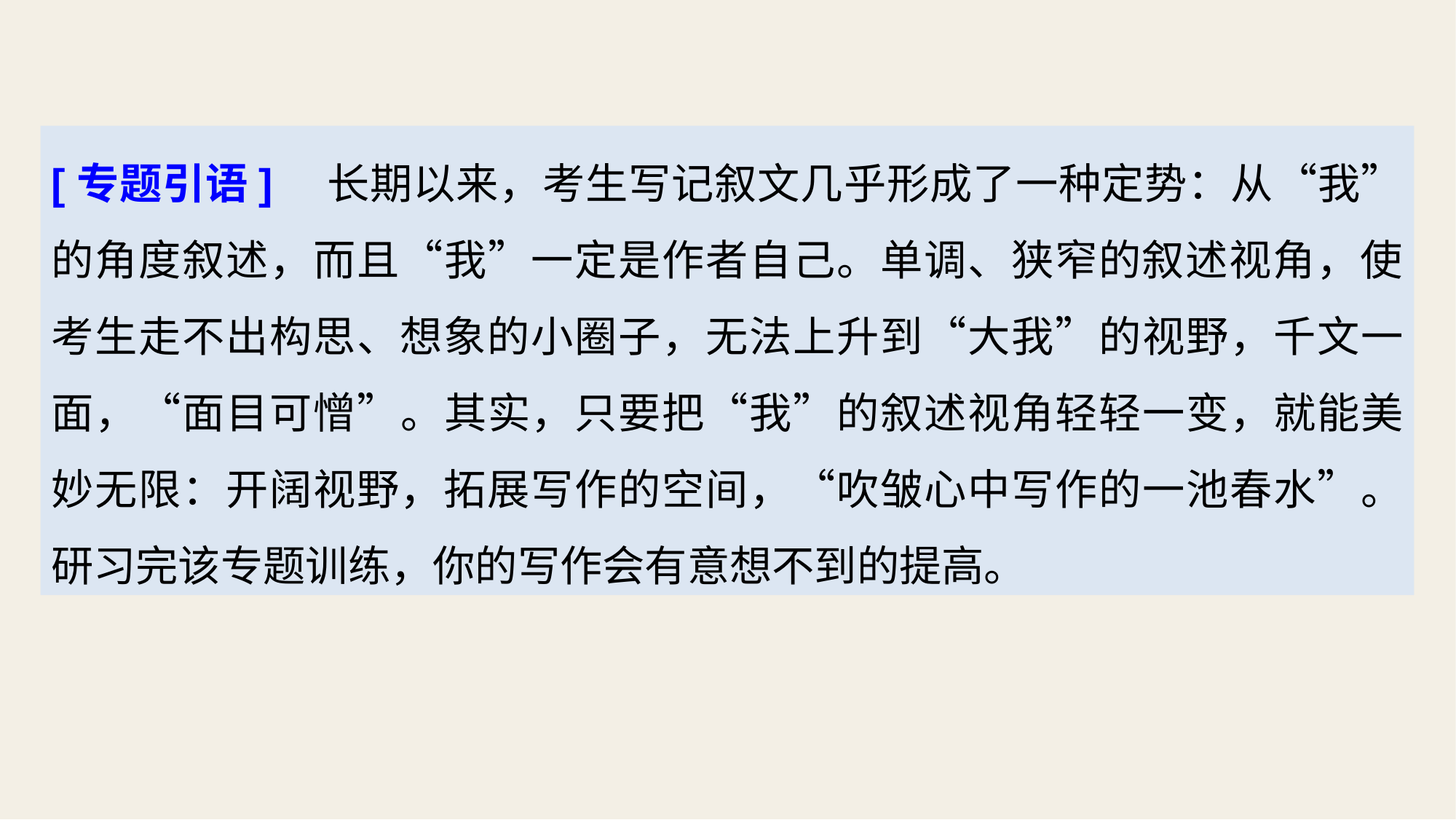

[专题引语]　长期以来，考生写记叙文几乎形成了一种定势：从“我”的角度叙述，而且“我”一定是作者自己。单调、狭窄的叙述视角，使考生走不出构思、想象的小圈子，无法上升到“大我”的视野，千文一面，“面目可憎”。其实，只要把“我”的叙述视角轻轻一变，就能美妙无限：开阔视野，拓展写作的空间，“吹皱心中写作的一池春水”。研习完该专题训练，你的写作会有意想不到的提高。